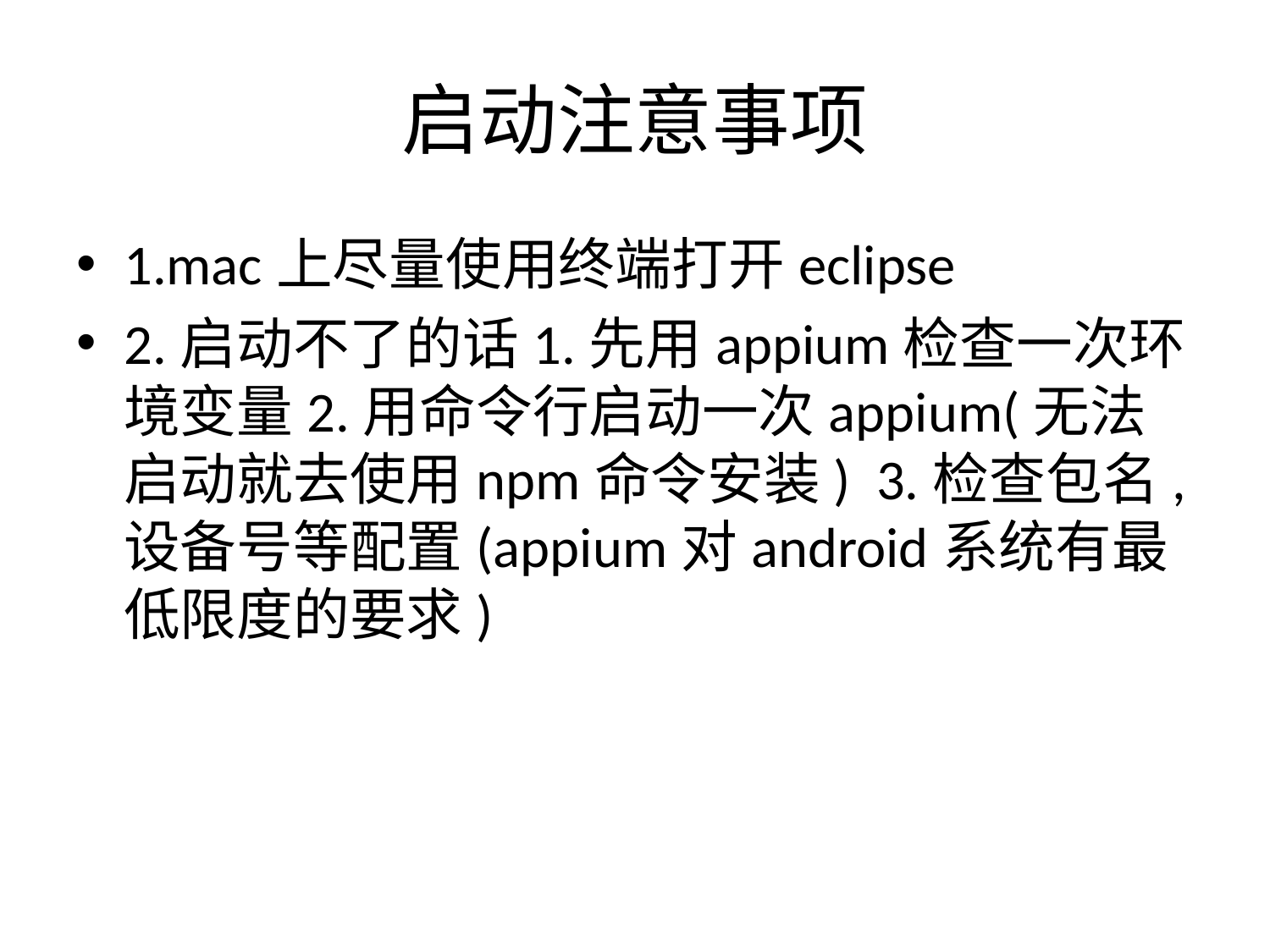

# 启动注意事项
1.mac上尽量使用终端打开eclipse
2.启动不了的话1.先用appium检查一次环境变量2.用命令行启动一次appium(无法启动就去使用npm命令安装)  3.检查包名,设备号等配置(appium对android系统有最低限度的要求)